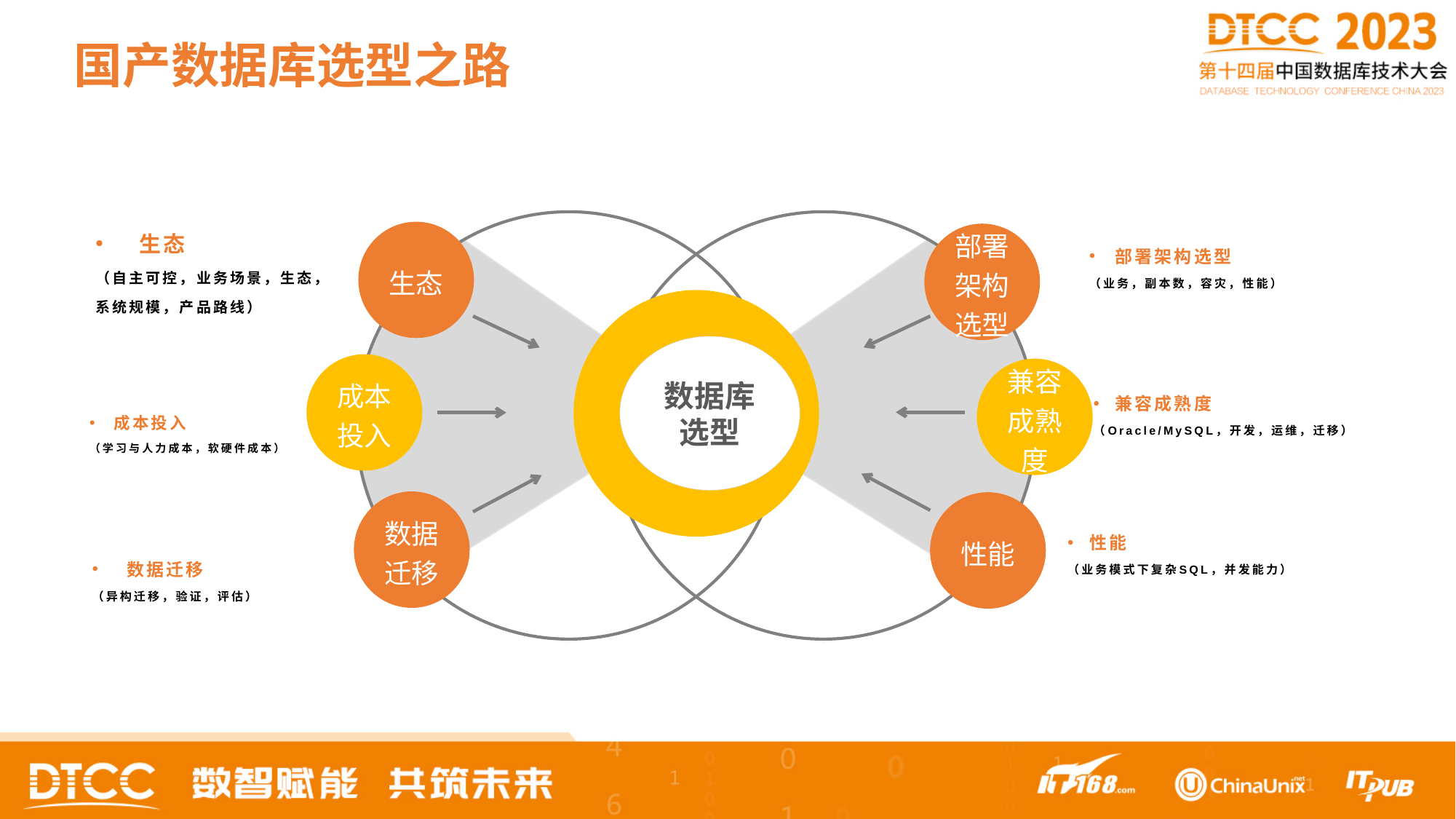

# 国产数据库选型之路
生态
（自主可控，业务场景，生态，系统规模，产品路线）

生态
部署架构选型
部署架构选型
（业务，副本数，容灾，性能）

数据库选型
成本投入
兼容成熟度
兼容成熟度
（Oracle/MySQL，开发，运维，迁移）
成本投入
（学习与人力成本，软硬件成本）
数据迁移
性能
性能
（业务模式下复杂SQL，并发能力）
数据迁移
（异构迁移，验证，评估）